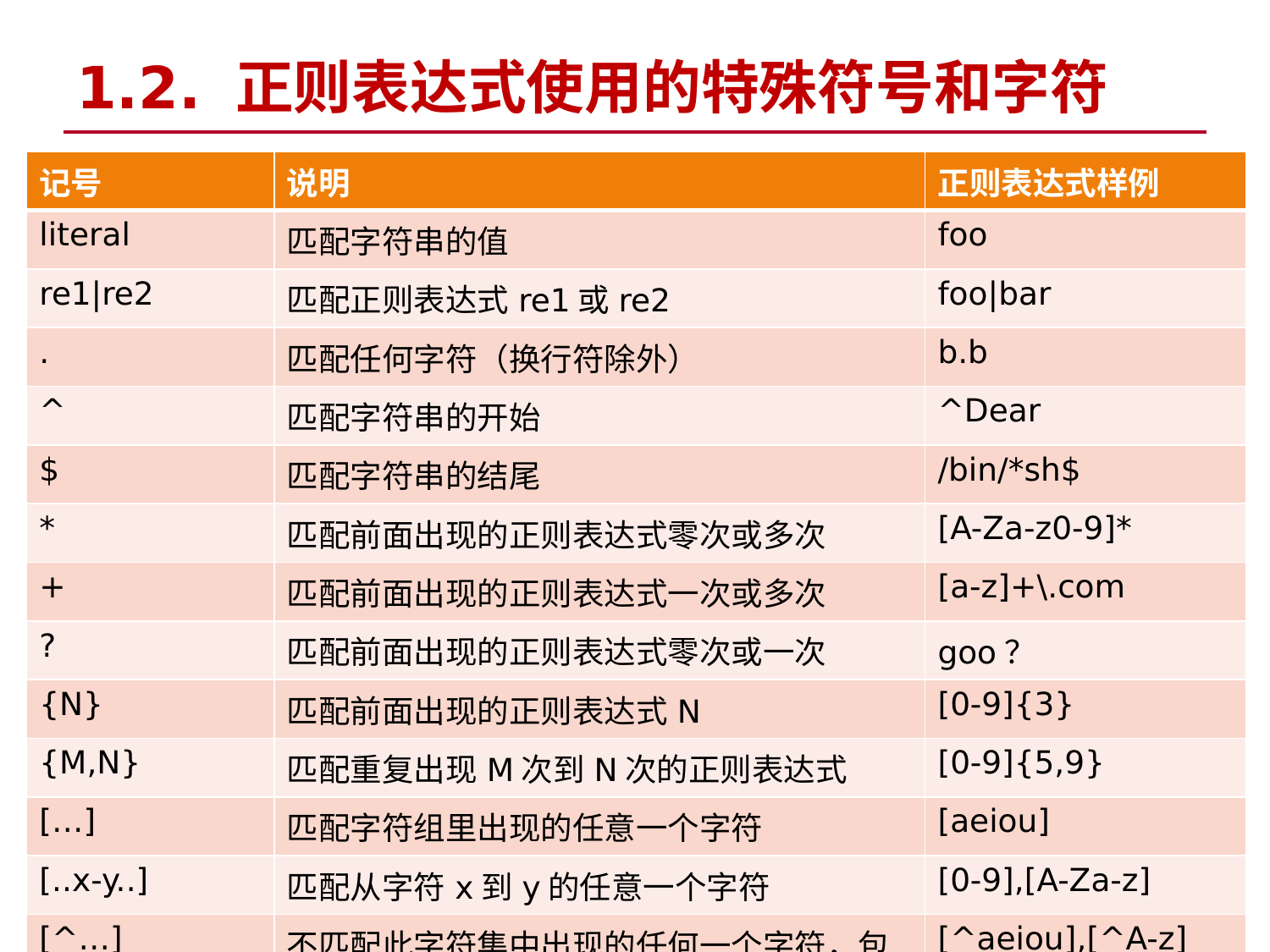

# 1.2. 正则表达式使用的特殊符号和字符
| 记号 | 说明 | 正则表达式样例 |
| --- | --- | --- |
| literal | 匹配字符串的值 | foo |
| re1|re2 | 匹配正则表达式re1或re2 | foo|bar |
| . | 匹配任何字符（换行符除外） | b.b |
| ^ | 匹配字符串的开始 | ^Dear |
| $ | 匹配字符串的结尾 | /bin/\*sh$ |
| \* | 匹配前面出现的正则表达式零次或多次 | [A-Za-z0-9]\* |
| + | 匹配前面出现的正则表达式一次或多次 | [a-z]+\.com |
| ? | 匹配前面出现的正则表达式零次或一次 | goo？ |
| {N} | 匹配前面出现的正则表达式N | [0-9]{3} |
| {M,N} | 匹配重复出现M次到N次的正则表达式 | [0-9]{5,9} |
| […] | 匹配字符组里出现的任意一个字符 | [aeiou] |
| [..x-y..] | 匹配从字符x到y的任意一个字符 | [0-9],[A-Za-z] |
| [^…] | 不匹配此字符集中出现的任何一个字符，包括某一范围的字符 | [^aeiou],[^A-z] |
5